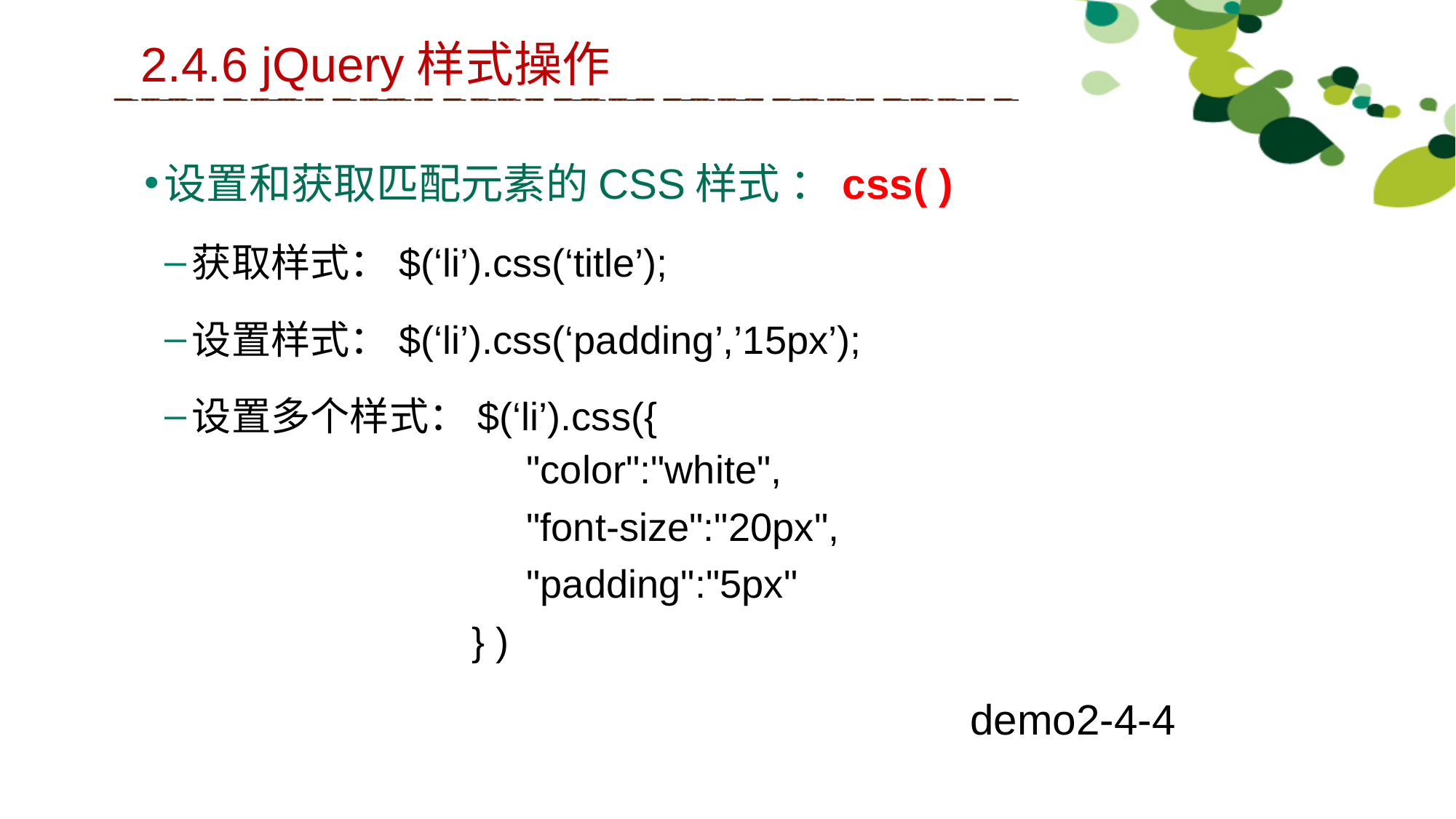

2.4.6 jQuery样式操作
设置和获取匹配元素的CSS样式 ：css( )
获取样式：$(‘li’).css(‘title’);
设置样式：$(‘li’).css(‘padding’,’15px’);
设置多个样式：$(‘li’).css({
     "color":"white",
     "font-size":"20px",
     "padding":"5px"
} )

demo2-4-4